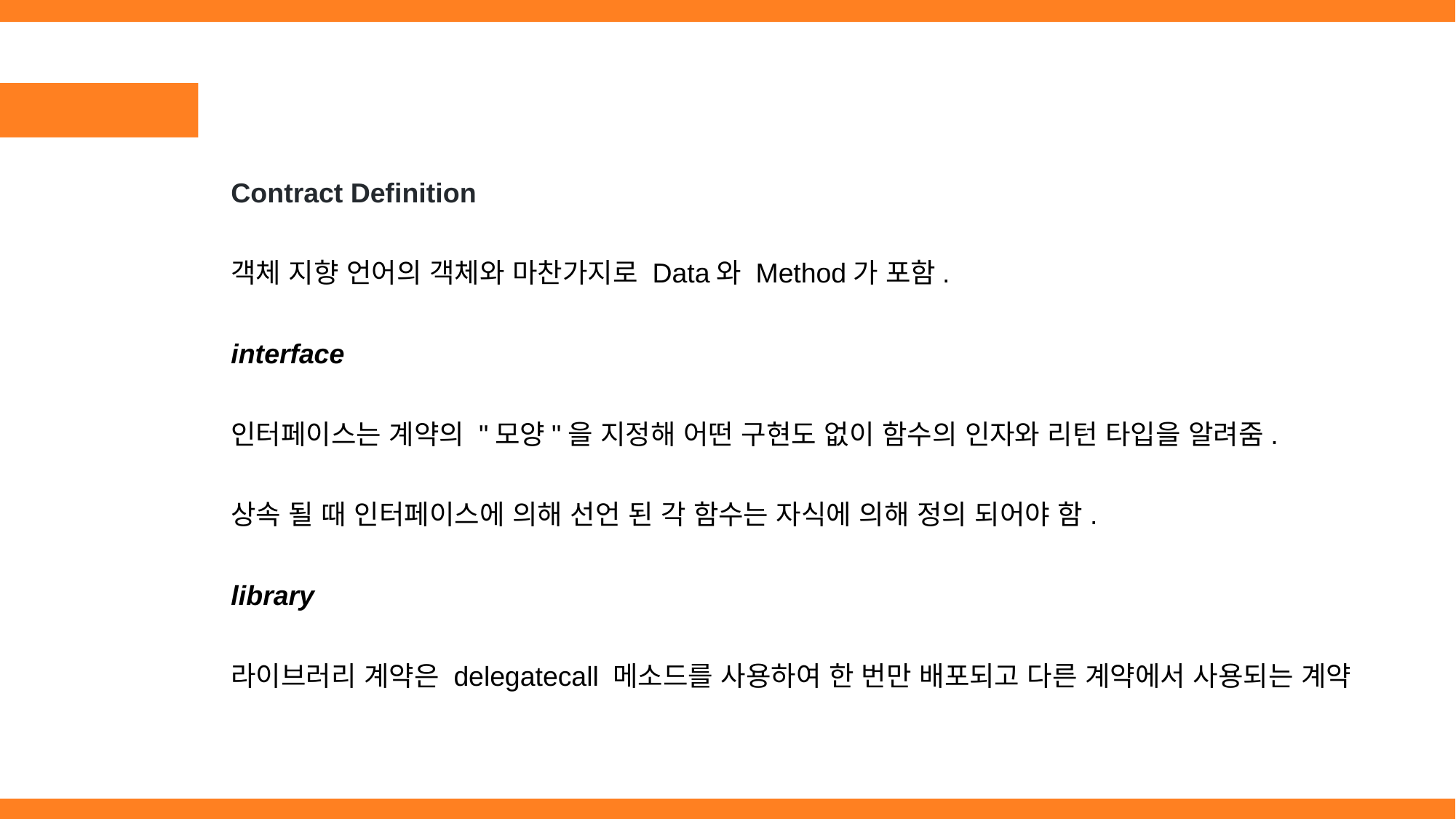

Contract Definition
객체 지향 언어의 객체와 마찬가지로 Data와 Method가 포함.
interface
인터페이스는 계약의 "모양"을 지정해 어떤 구현도 없이 함수의 인자와 리턴 타입을 알려줌.
상속 될 때 인터페이스에 의해 선언 된 각 함수는 자식에 의해 정의 되어야 함.
library
라이브러리 계약은 delegatecall 메소드를 사용하여 한 번만 배포되고 다른 계약에서 사용되는 계약